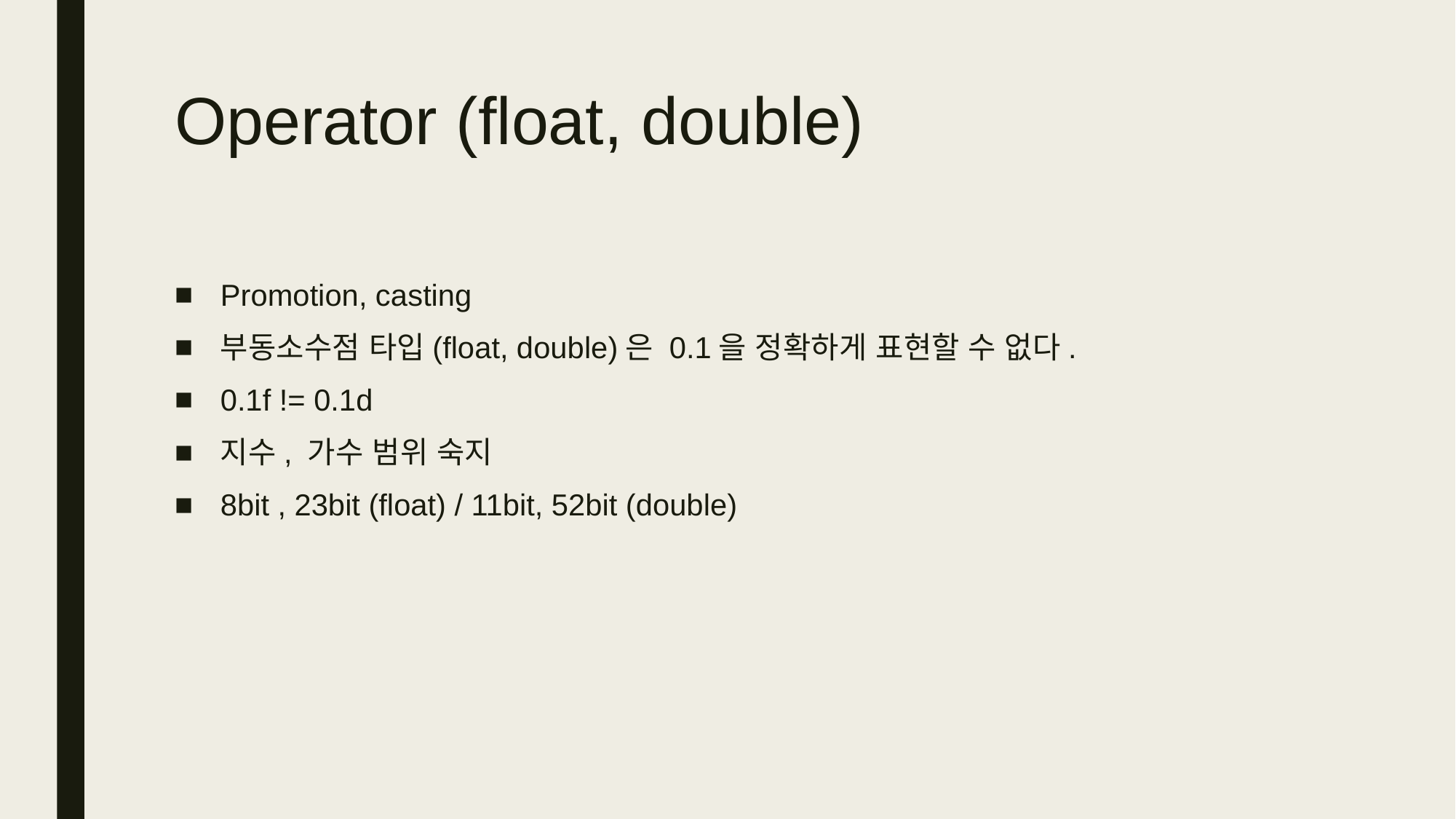

# Operator (float, double)
Promotion, casting
부동소수점 타입(float, double)은 0.1을 정확하게 표현할 수 없다.
0.1f != 0.1d
지수, 가수 범위 숙지
8bit , 23bit (float) / 11bit, 52bit (double)